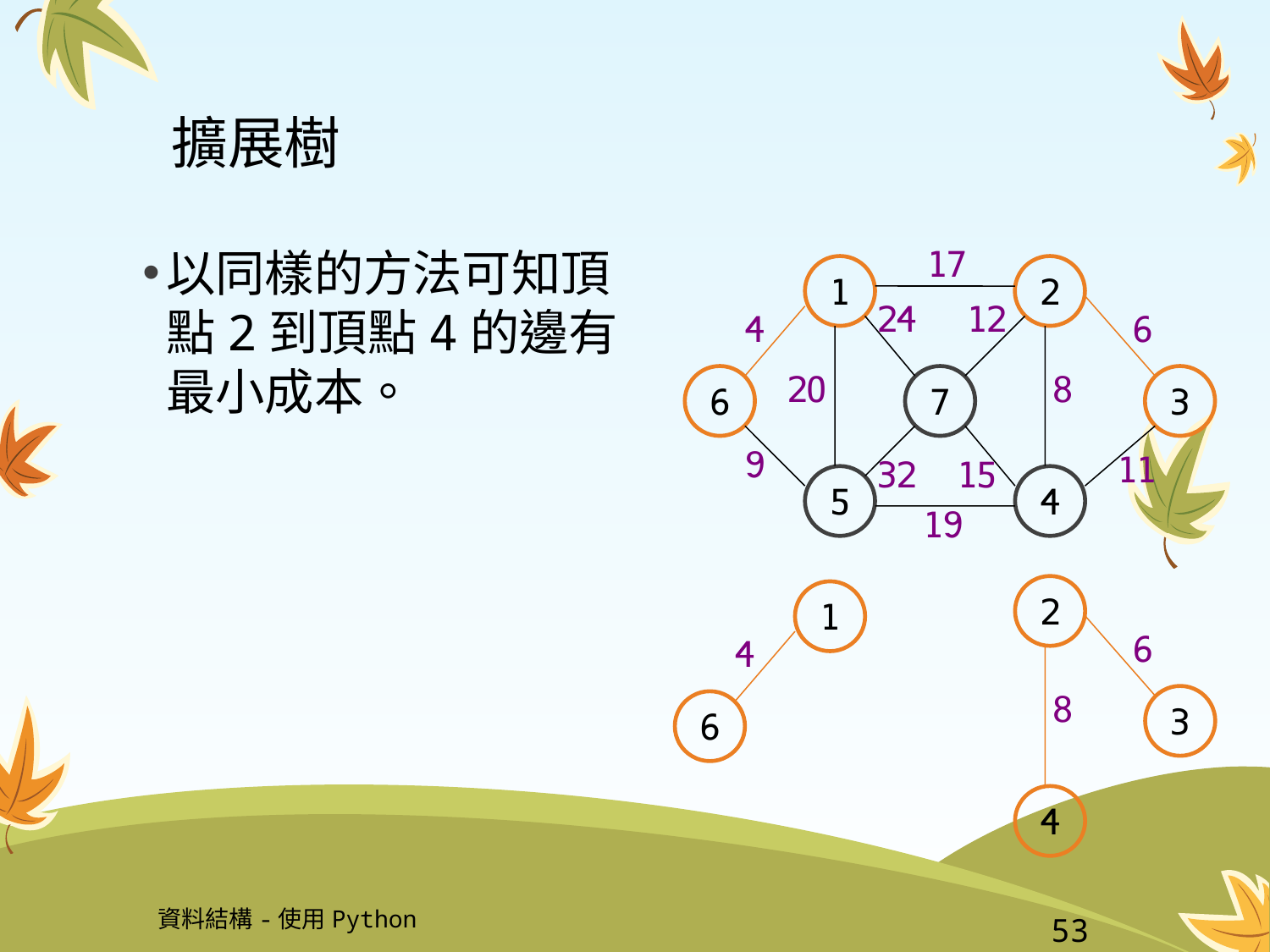

# 擴展樹
以同樣的方法可知頂點2到頂點4的邊有最小成本。
17
1
2

24
12

4
6

20
8
6
7
3

9
11
32
15
5
4
19

2
1

6
4

8
3
6
4
資料結構-使用Python
53